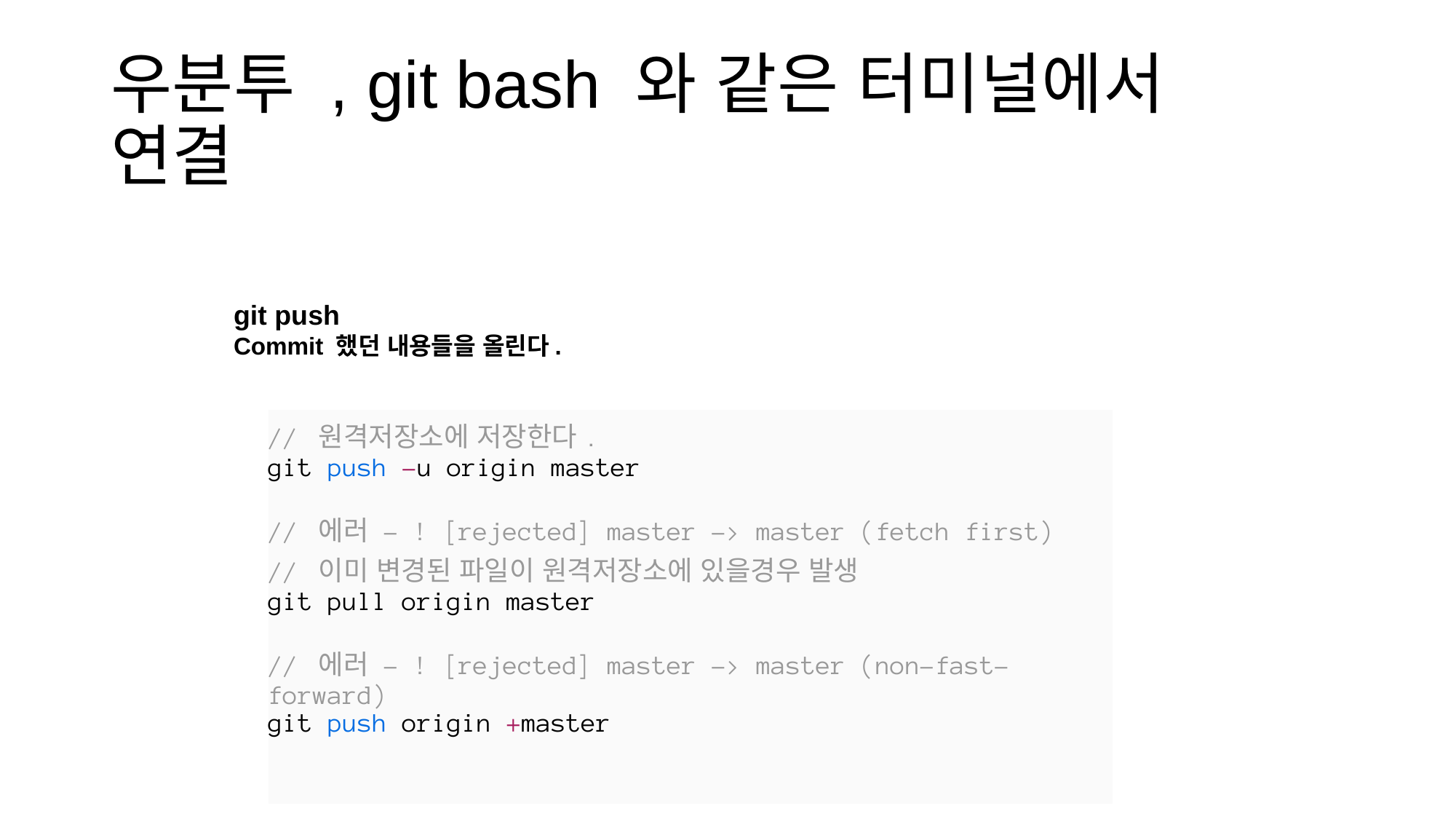

# 우분투 , git bash 와 같은 터미널에서 연결
git push
Commit 했던 내용들을 올린다.
| // 원격저장소에 저장한다. git push -u origin master   // 에러 - ! [rejected] master -> master (fetch first) // 이미 변경된 파일이 원격저장소에 있을경우 발생 git pull origin master    // 에러 - ! [rejected] master -> master (non-fast-forward) git push origin +master |
| --- |